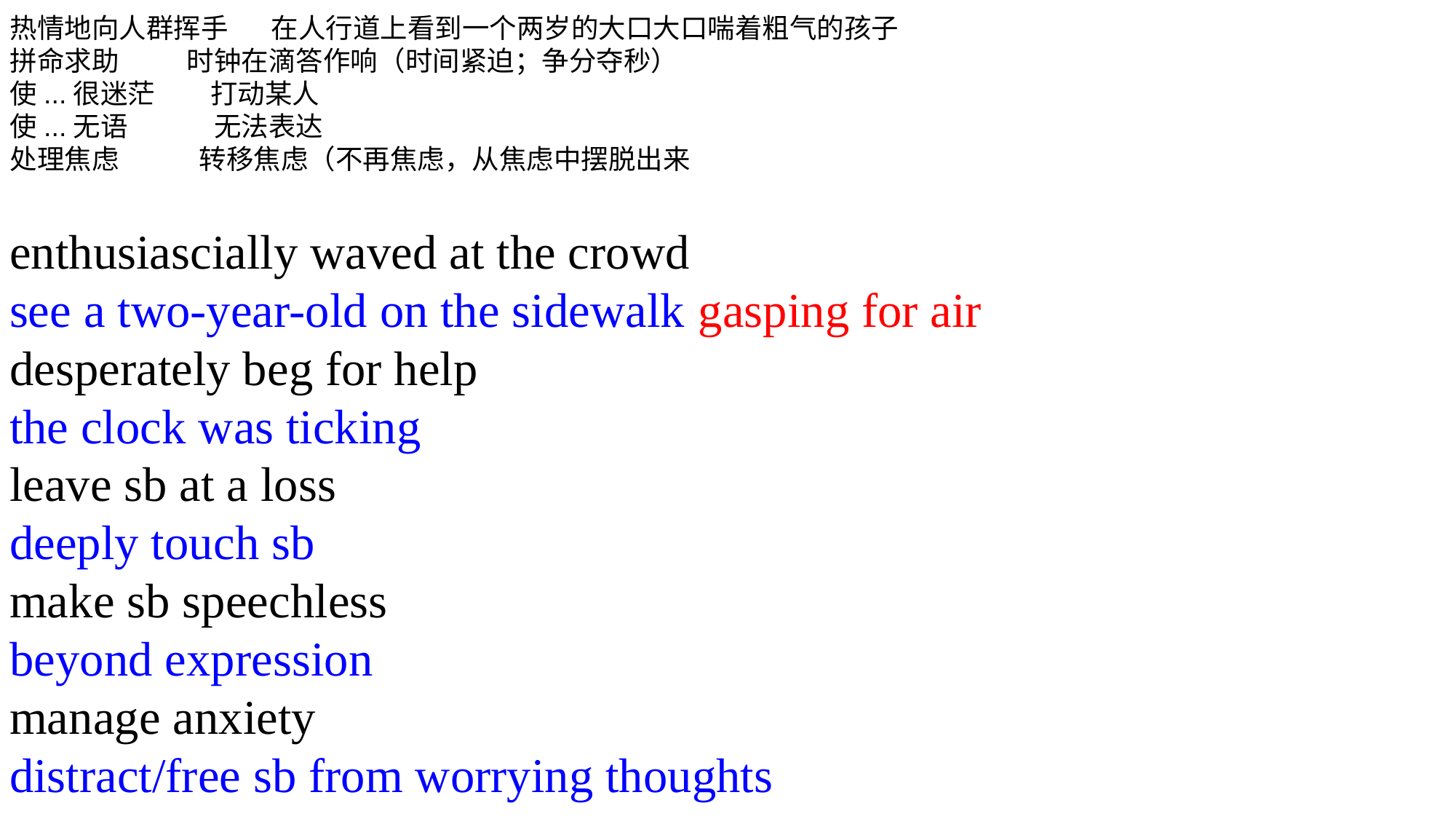

热情地向人群挥手       在人行道上看到一个两岁的大口大口喘着粗气的孩子
拼命求助           时钟在滴答作响（时间紧迫；争分夺秒）
使...很迷茫         打动某人
使...无语              无法表达
处理焦虑             转移焦虑（不再焦虑，从焦虑中摆脱出来

enthusiascially waved at the crowd
see a two-year-old on the sidewalk gasping for air
desperately beg for help
the clock was ticking
leave sb at a loss
deeply touch sb
make sb speechless
beyond expression
manage anxiety
distract/free sb from worrying thoughts